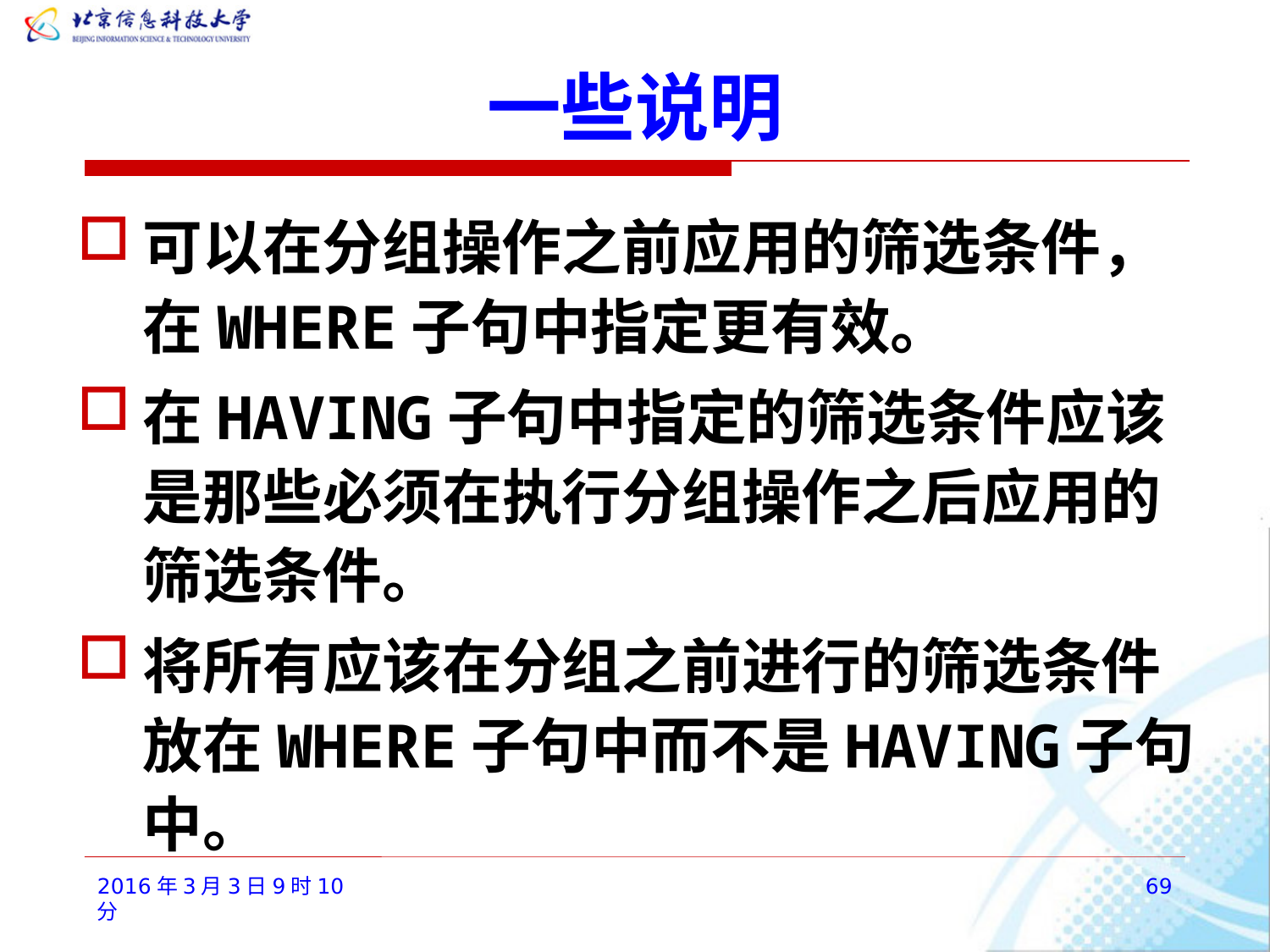

# 一些说明
可以在分组操作之前应用的筛选条件，在WHERE子句中指定更有效。
在HAVING子句中指定的筛选条件应该是那些必须在执行分组操作之后应用的筛选条件。
将所有应该在分组之前进行的筛选条件放在WHERE子句中而不是HAVING子句中。

2016年3月3日9时10分
69